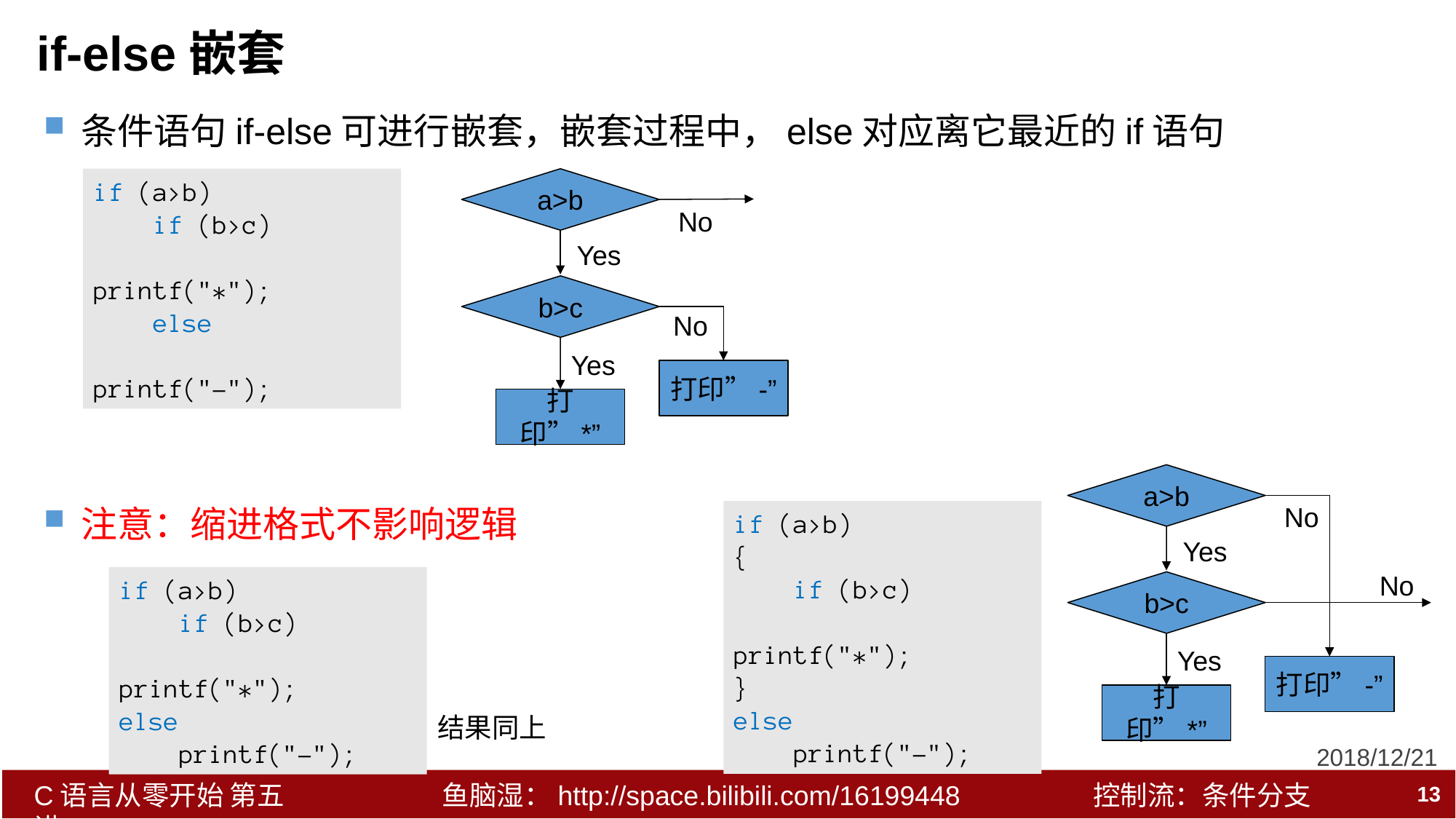

# if-else嵌套
条件语句if-else可进行嵌套，嵌套过程中，else对应离它最近的if语句

注意：缩进格式不影响逻辑
if (a>b)
    if (b>c)
        printf("*");
    else
        printf("-");
a>b
No
Yes
b>c
No
Yes
打印”-”
打印”*”
a>b
No
Yes
No
b>c
Yes
打印”-”
打印”*”
if (a>b)
{
    if (b>c)
        printf("*");
}
else
    printf("-");
if (a>b)
    if (b>c)
        printf("*");
else
    printf("-");
结果同上
2018/12/21
13